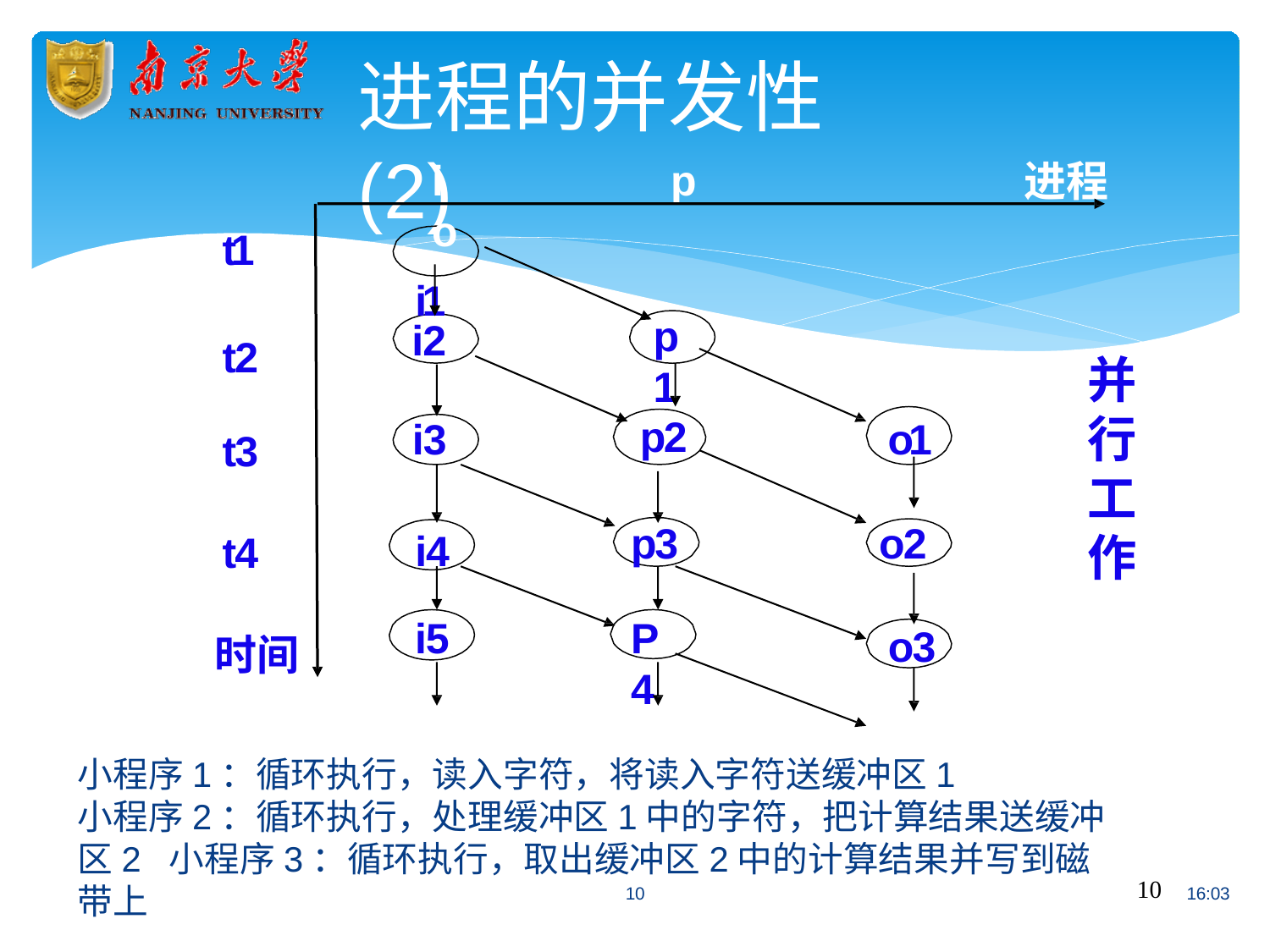

# 进程的并发性(2)
i	p	o
i1
进程

t1

p1

i2

t2
并 行 工 作

p2

i3
o1

t3

p3
o2

i4
t4

i5
P4

o3

时间

小程序1：循环执行，读入字符，将读入字符送缓冲区1
小程序2：循环执行，处理缓冲区1中的字符，把计算结果送缓冲区2  小程序3：循环执行，取出缓冲区2中的计算结果并写到磁带上
10
10
16:03